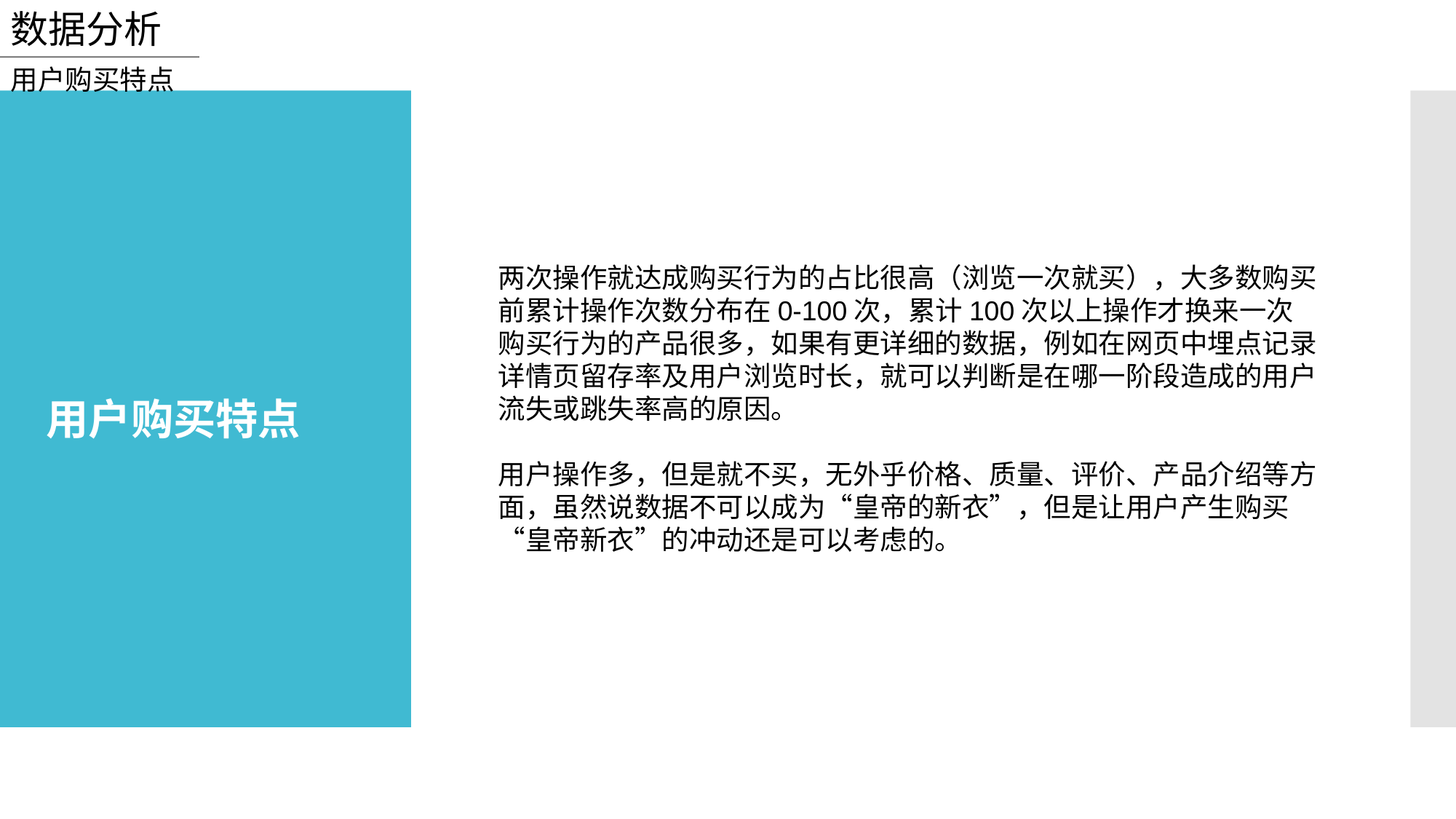

数据分析
用户购买特点
两次操作就达成购买行为的占比很高（浏览一次就买），大多数购买前累计操作次数分布在0-100次，累计100次以上操作才换来一次购买行为的产品很多，如果有更详细的数据，例如在网页中埋点记录详情页留存率及用户浏览时长，就可以判断是在哪一阶段造成的用户流失或跳失率高的原因。

用户操作多，但是就不买，无外乎价格、质量、评价、产品介绍等方面，虽然说数据不可以成为“皇帝的新衣”，但是让用户产生购买“皇帝新衣”的冲动还是可以考虑的。
用户购买特点